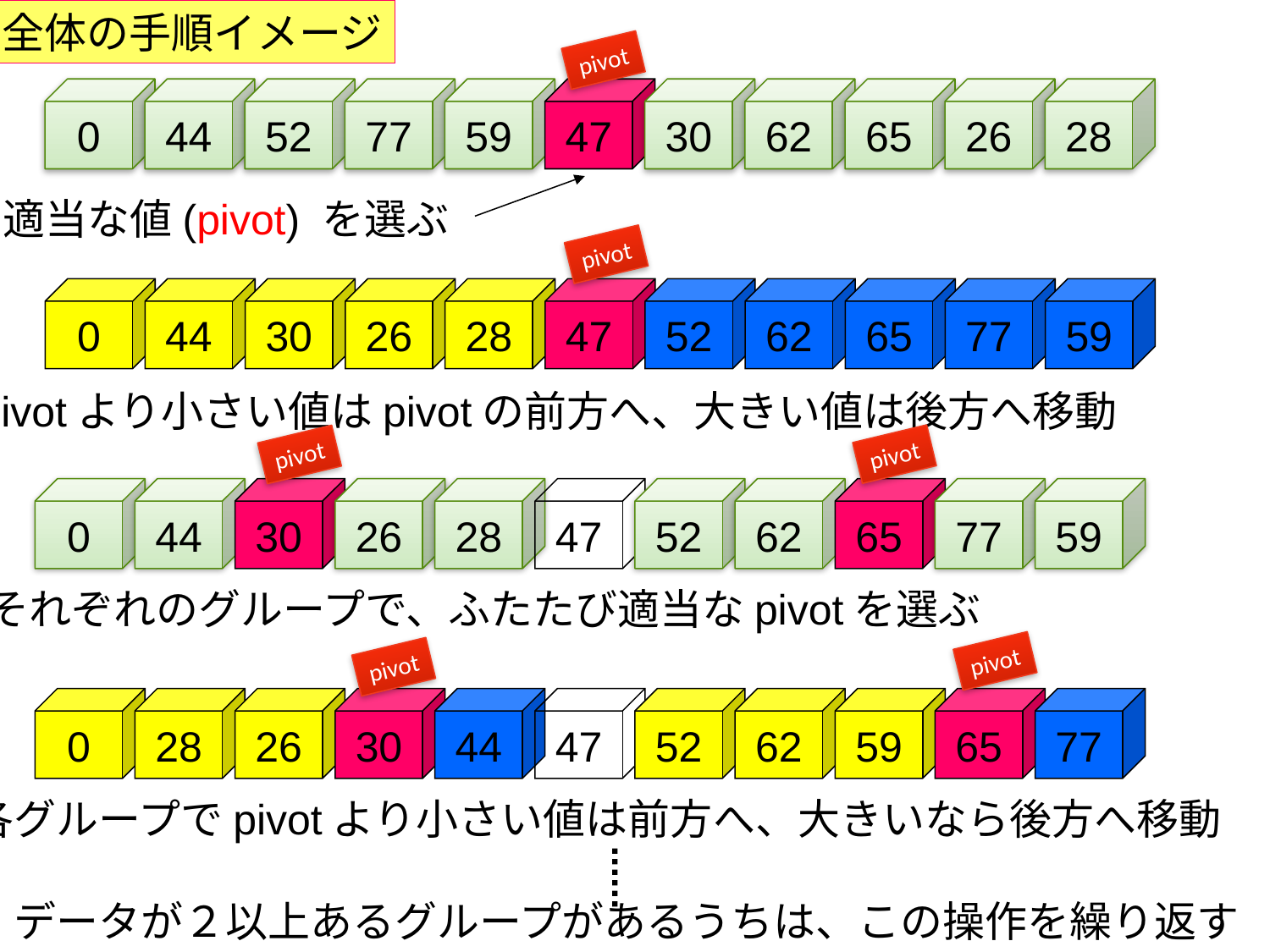

全体の手順イメージ
pivot
0
44
52
77
59
47
30
62
65
26
28

適当な値(pivot) を選ぶ
pivot
0
44
30
26
28
47
52
62
65
77
59
pivotより小さい値はpivotの前方へ、大きい値は後方へ移動
pivot
pivot
0
44
30
26
28
47
52
62
65
77
59
それぞれのグループで、ふたたび適当なpivotを選ぶ
pivot
pivot
0
28
26
30
44
47
52
62
59
65
77
各グループでpivotより小さい値は前方へ、大きいなら後方へ移動

データが２以上あるグループがあるうちは、この操作を繰り返す